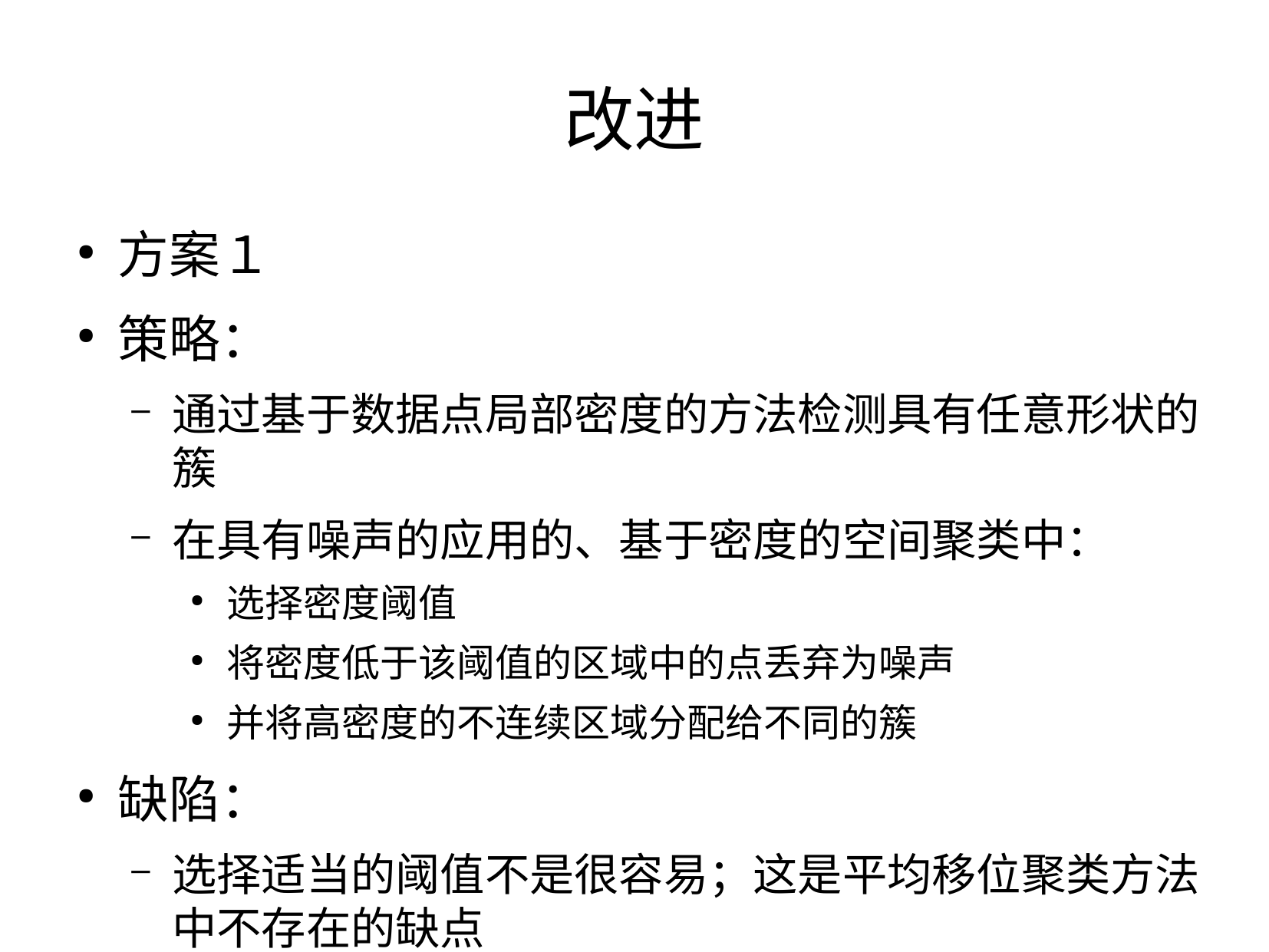

改进
方案１
策略：
通过基于数据点局部密度的方法检测具有任意形状的簇
在具有噪声的应用的、基于密度的空间聚类中：
选择密度阈值
将密度低于该阈值的区域中的点丢弃为噪声
并将高密度的不连续区域分配给不同的簇
缺陷：
选择适当的阈值不是很容易；这是平均移位聚类方法中不存在的缺点